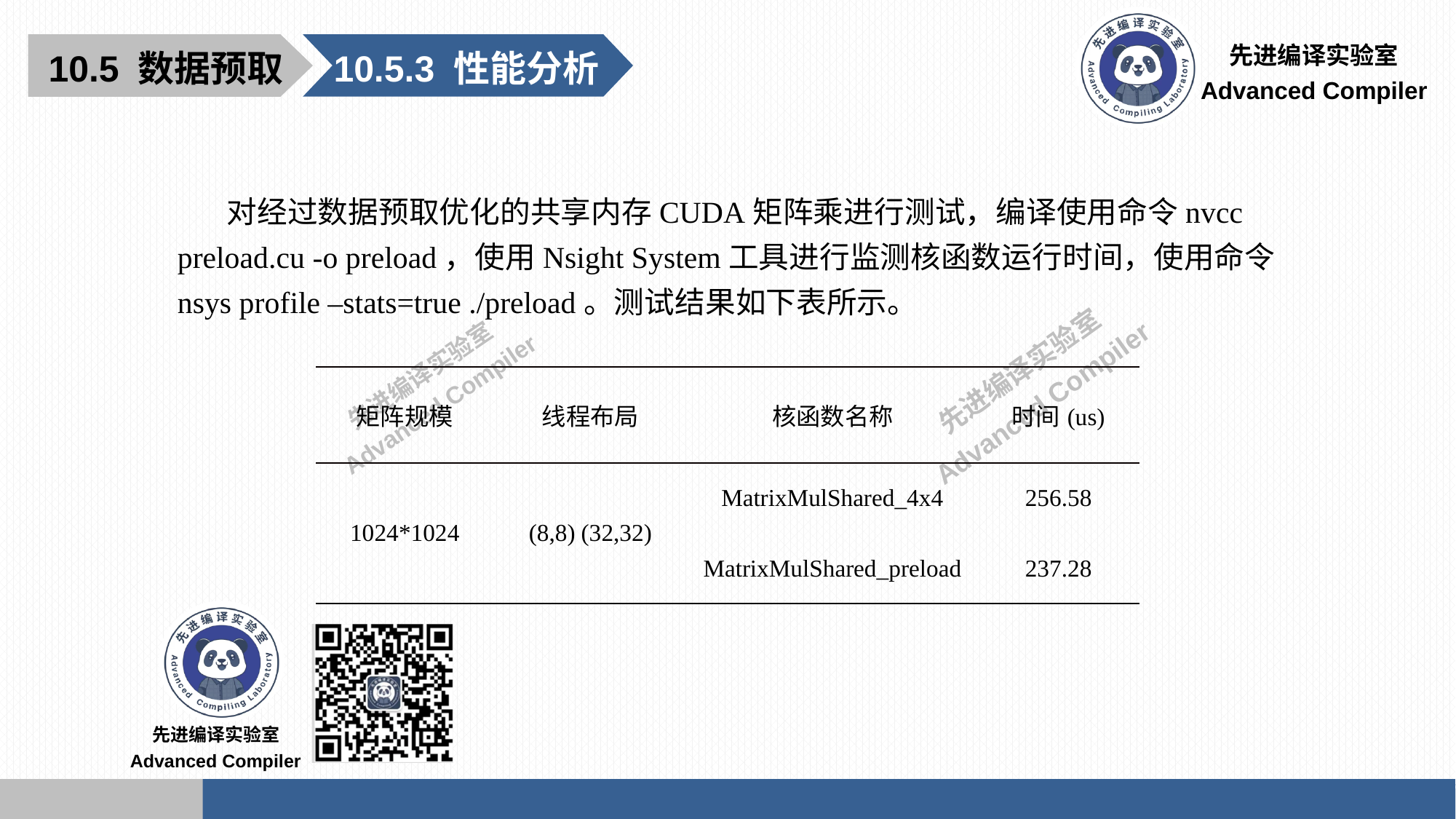

10.5.3 性能分析
10.5 数据预取

    对经过数据预取优化的共享内存CUDA矩阵乘进行测试，编译使用命令nvcc preload.cu -o preload，使用Nsight System工具进行监测核函数运行时间，使用命令nsys profile –stats=true ./preload。测试结果如下表所示。
| 矩阵规模 | 线程布局 | 核函数名称 | 时间(us) |
| --- | --- | --- | --- |
| 1024\*1024 | (8,8) (32,32) | MatrixMulShared\_4x4 | 256.58 |
|  |  | MatrixMulShared\_preload | 237.28 |